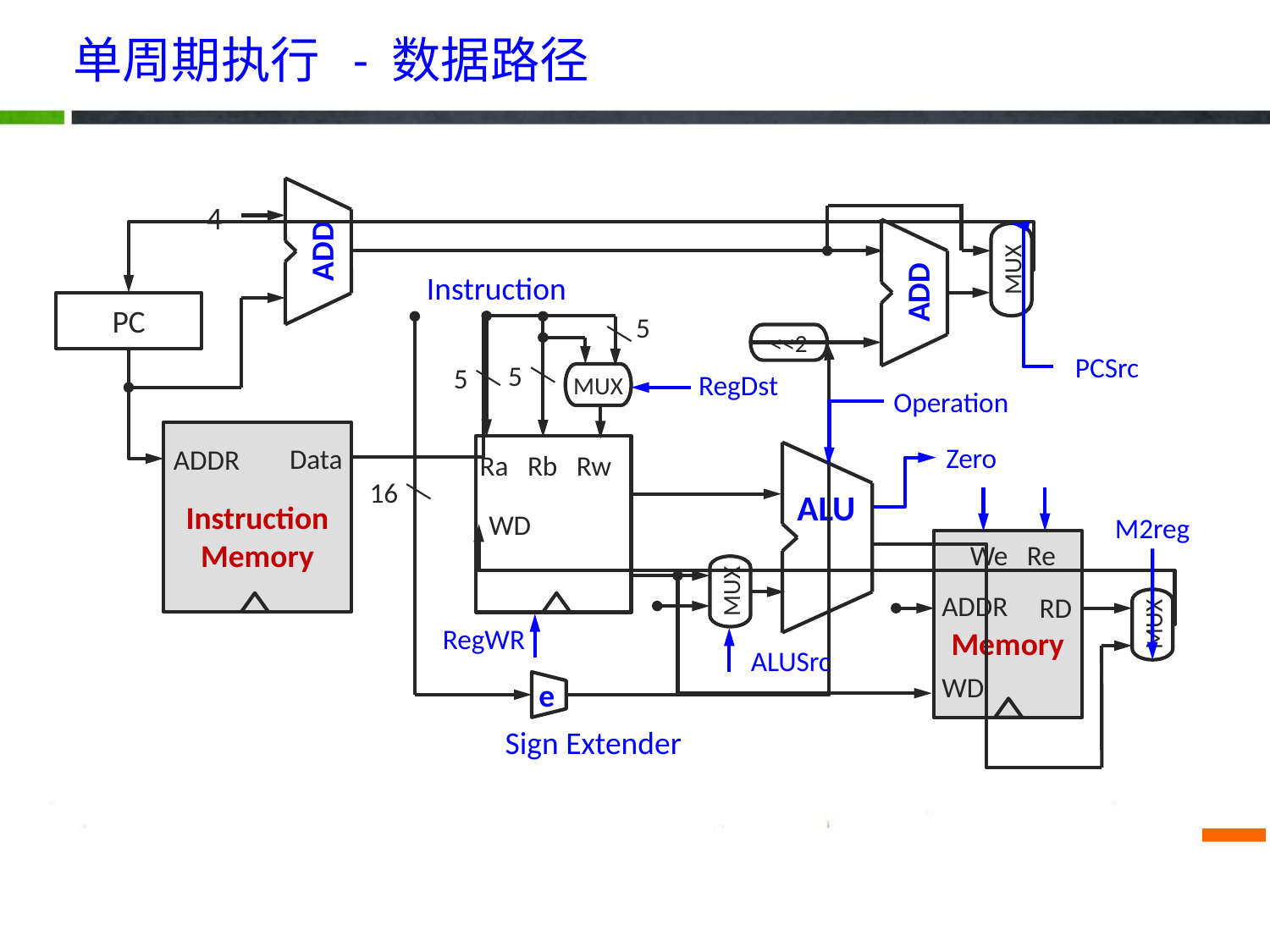

单周期执行  - 数据路径

ADD
4

ADD
MUX
Instruction
PC
5
<<2
PCSrc
5
5
RegDst
MUX
Operation

Instruction
Memory
Zero
Data
ADDR

Ra   Rb   Rw

ALU
16
WD
M2reg

Memory
We   Re
MUX
ADDR
RD

MUX
RegWR
ALUSrc
WD
e

Sign Extender